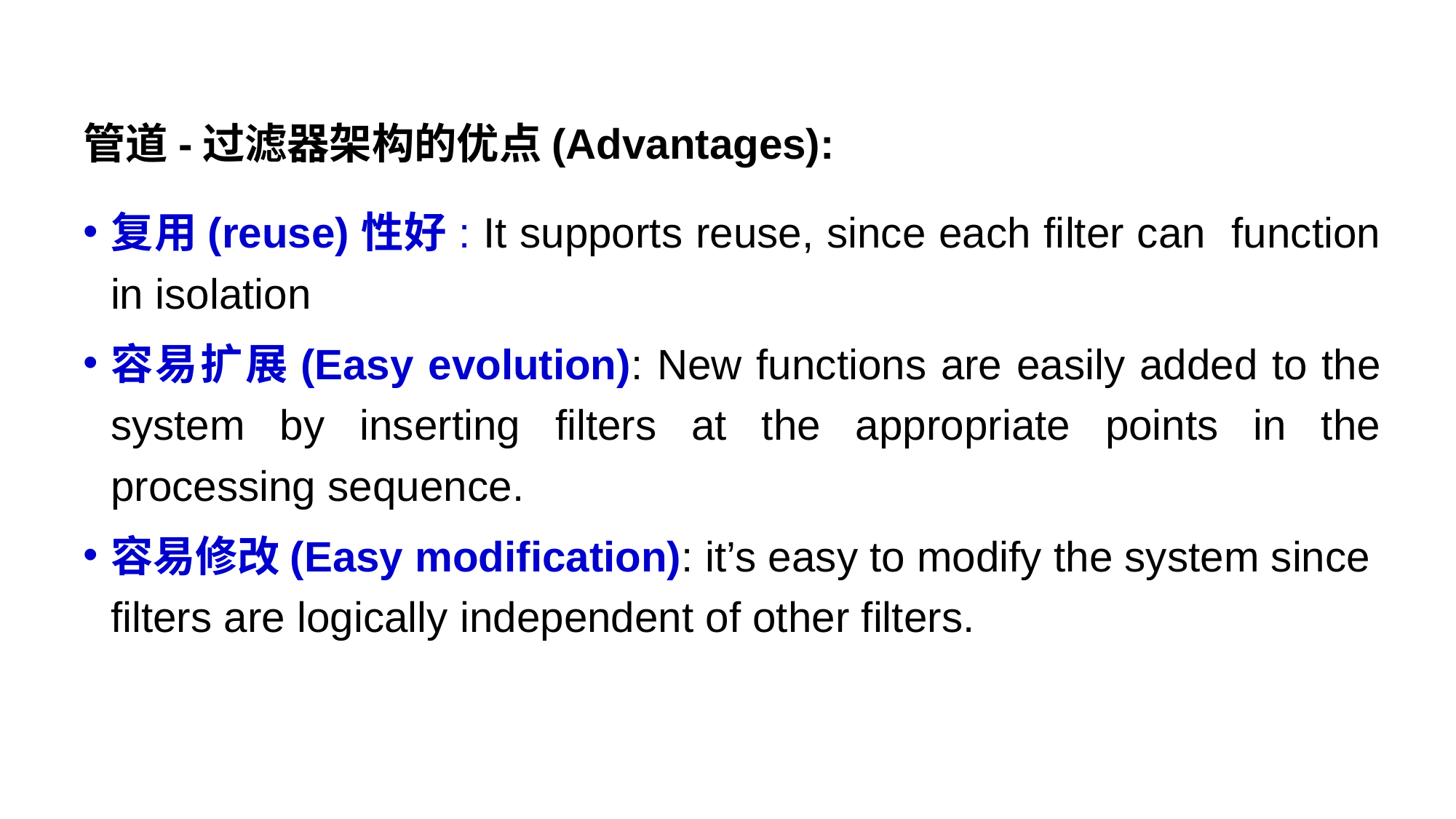

管道-过滤器架构的优点(Advantages):
复用(reuse)性好: It supports reuse, since each filter can  function in isolation
容易扩展(Easy evolution): New functions are easily added to the system by inserting filters at the appropriate points in the processing sequence.
容易修改(Easy modification): it’s easy to modify the system since filters are logically independent of other filters.